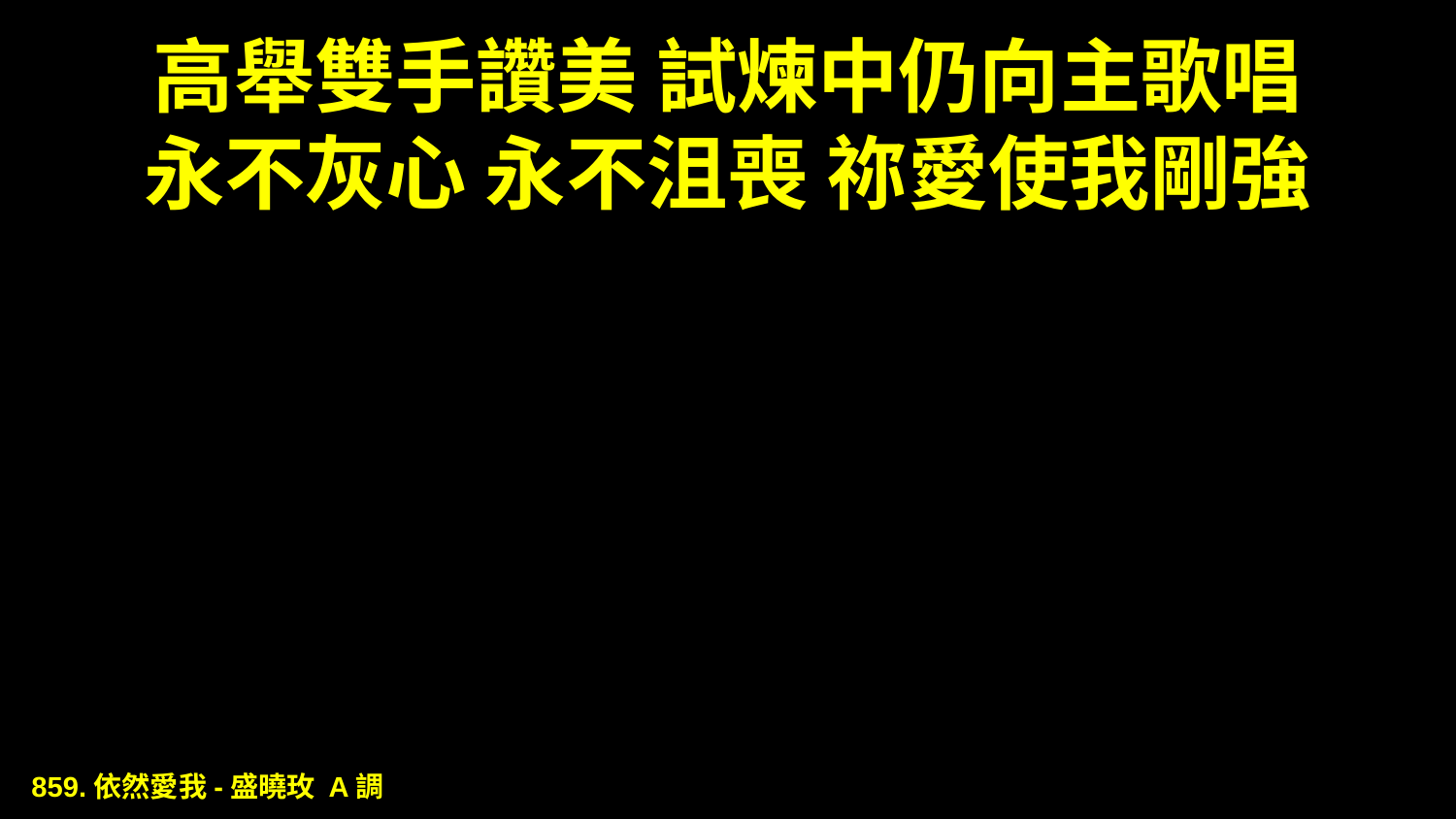

# 高舉雙手讚美 試煉中仍向主歌唱 永不灰心 永不沮喪 祢愛使我剛強
859.依然愛我-盛曉玫 A調